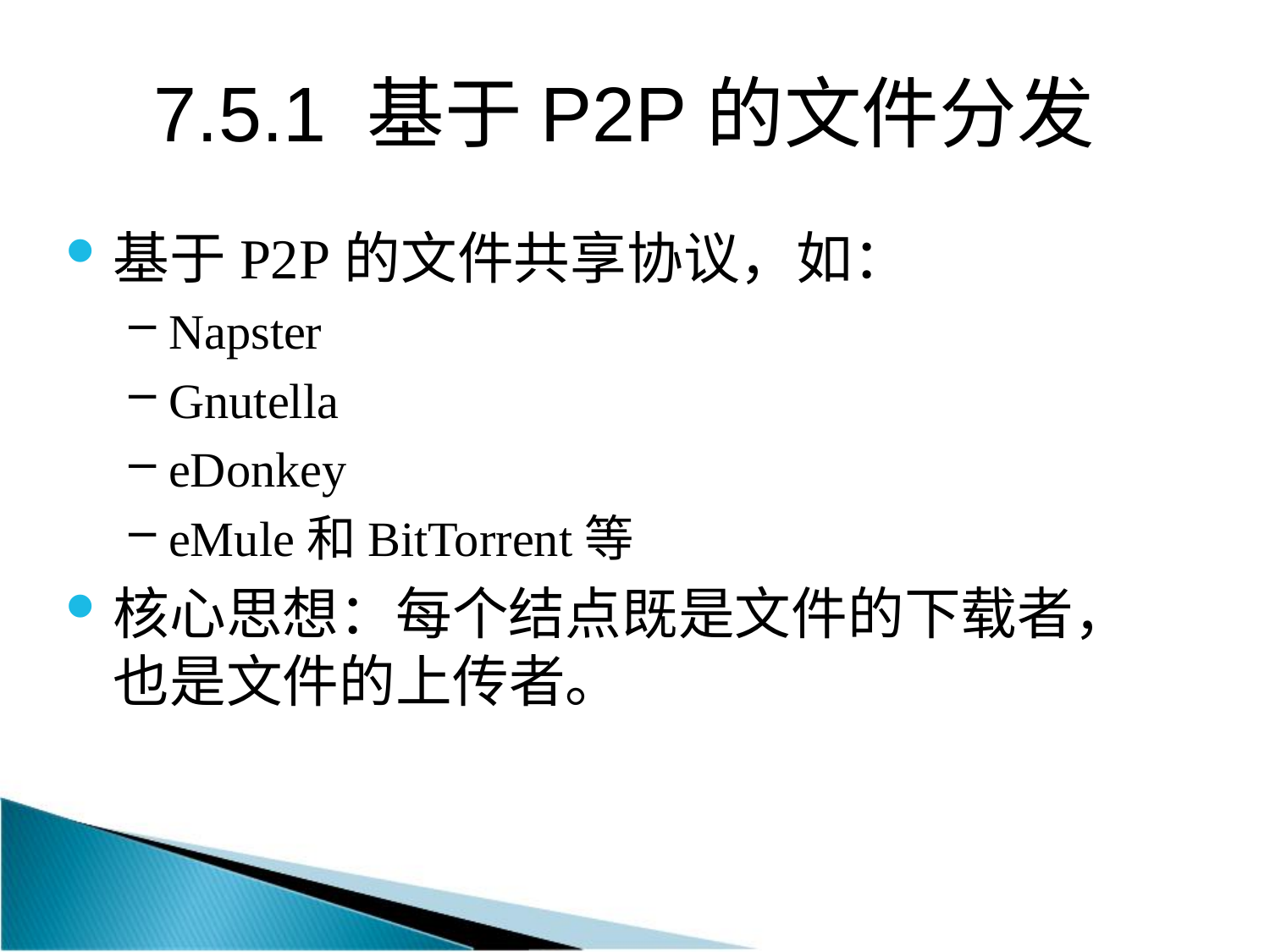

# 7.5.1 基于P2P的文件分发
基于P2P的文件共享协议，如：
Napster
Gnutella
eDonkey
eMule和BitTorrent等
核心思想：每个结点既是文件的下载者，也是文件的上传者。